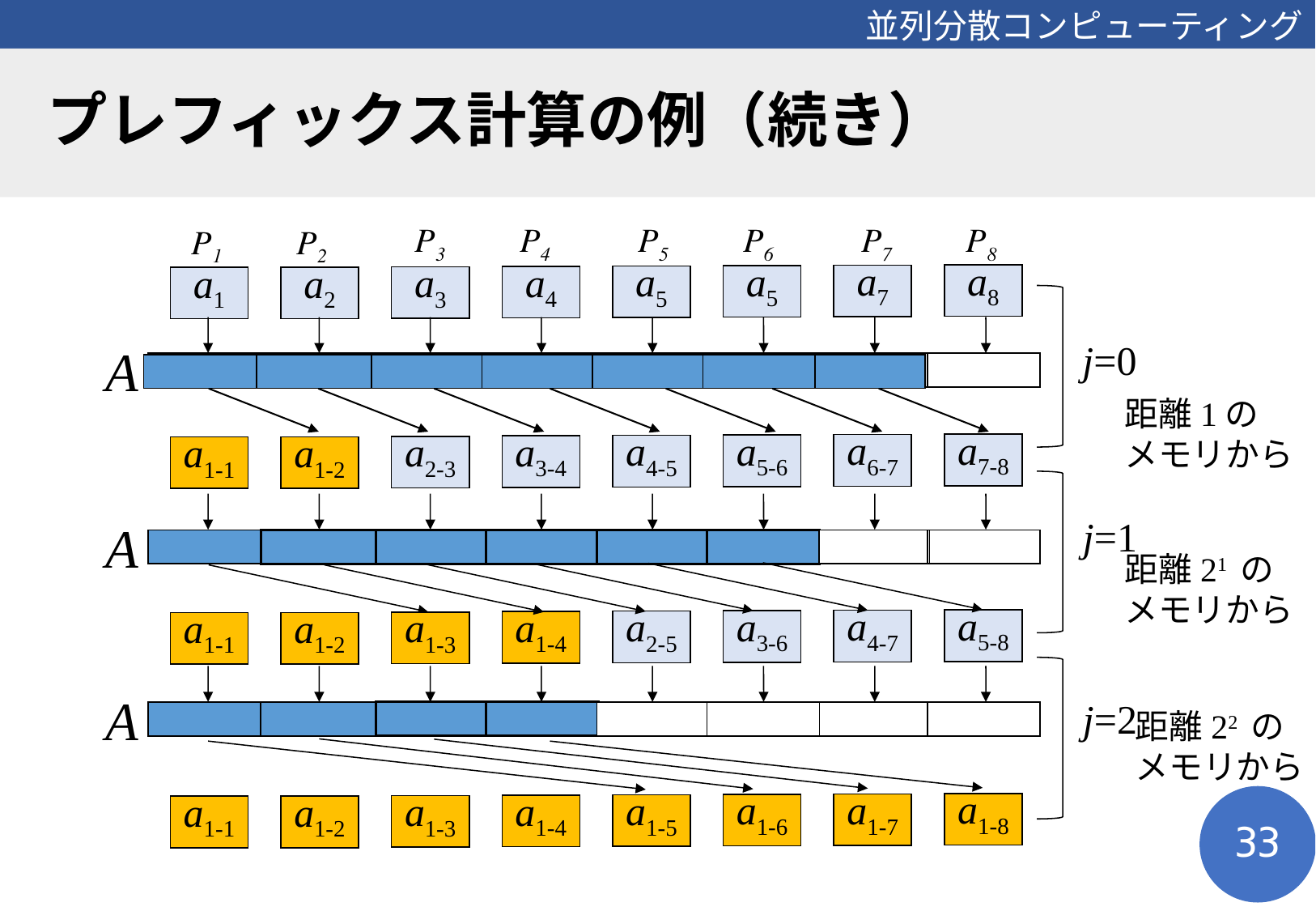

# プレフィックス計算の例（続き）
P3
P4
P5
P6
P7
P8
P1
P2
a8
a7
a5
a5
a4
a3
a1
a2

j=0

j=1

j=2

A

距離1の
メモリから
距離21 の
メモリから
距離22 の
メモリから

a7-8
a6-7
a5-6
a4-5
a3-4
a2-3
a1-1
a1-2

A

a5-8
a4-7
a3-6
a2-5
a1-4
a1-3
a1-1
a1-2

A

a1-8
a1-7
a1-6
a1-5
a1-4
a1-3
a1-1
a1-2
33